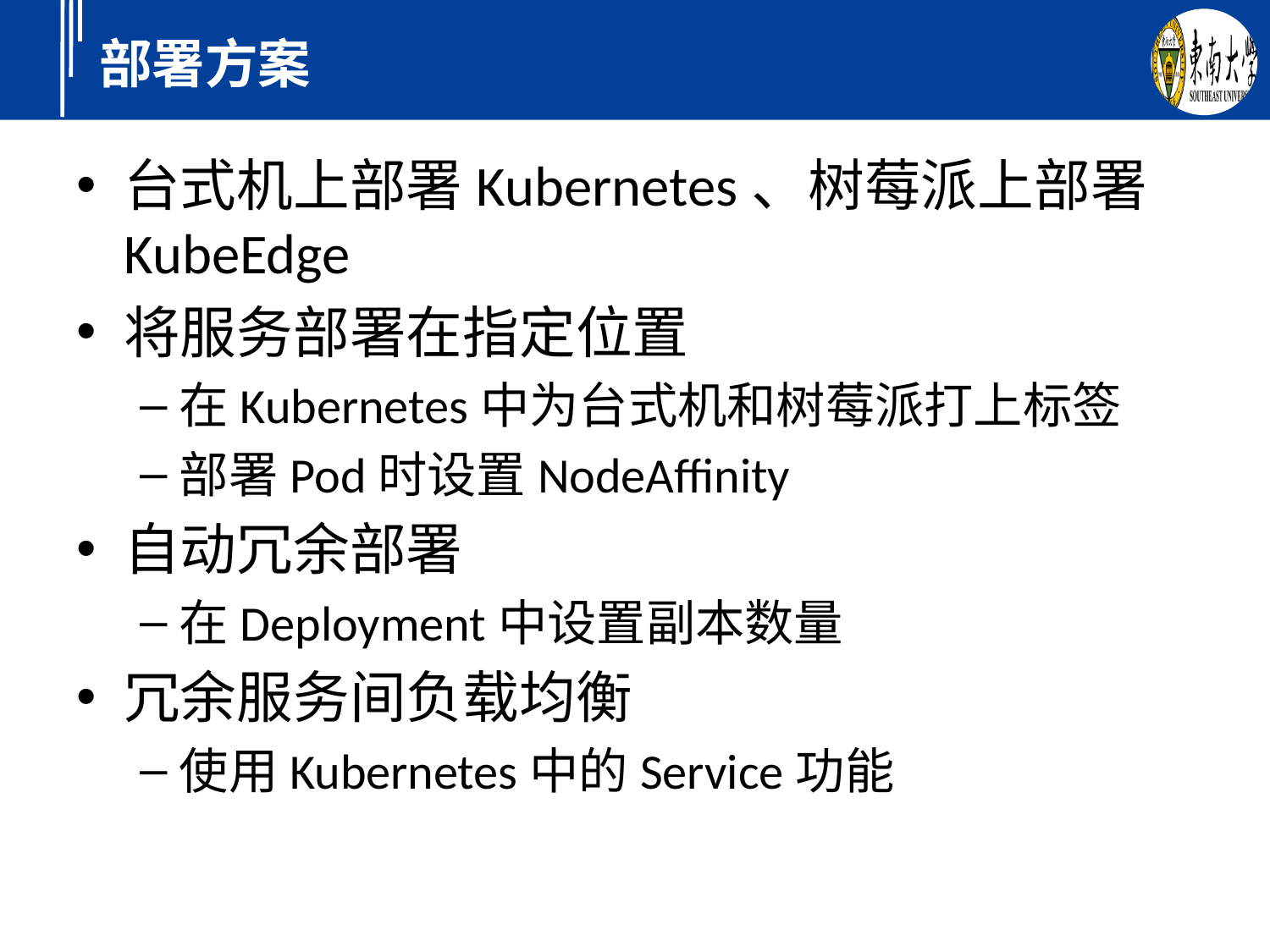

# 部署方案
台式机上部署Kubernetes、树莓派上部署KubeEdge
将服务部署在指定位置
在Kubernetes中为台式机和树莓派打上标签
部署Pod时设置NodeAffinity
自动冗余部署
在Deployment中设置副本数量
冗余服务间负载均衡
使用Kubernetes中的Service功能